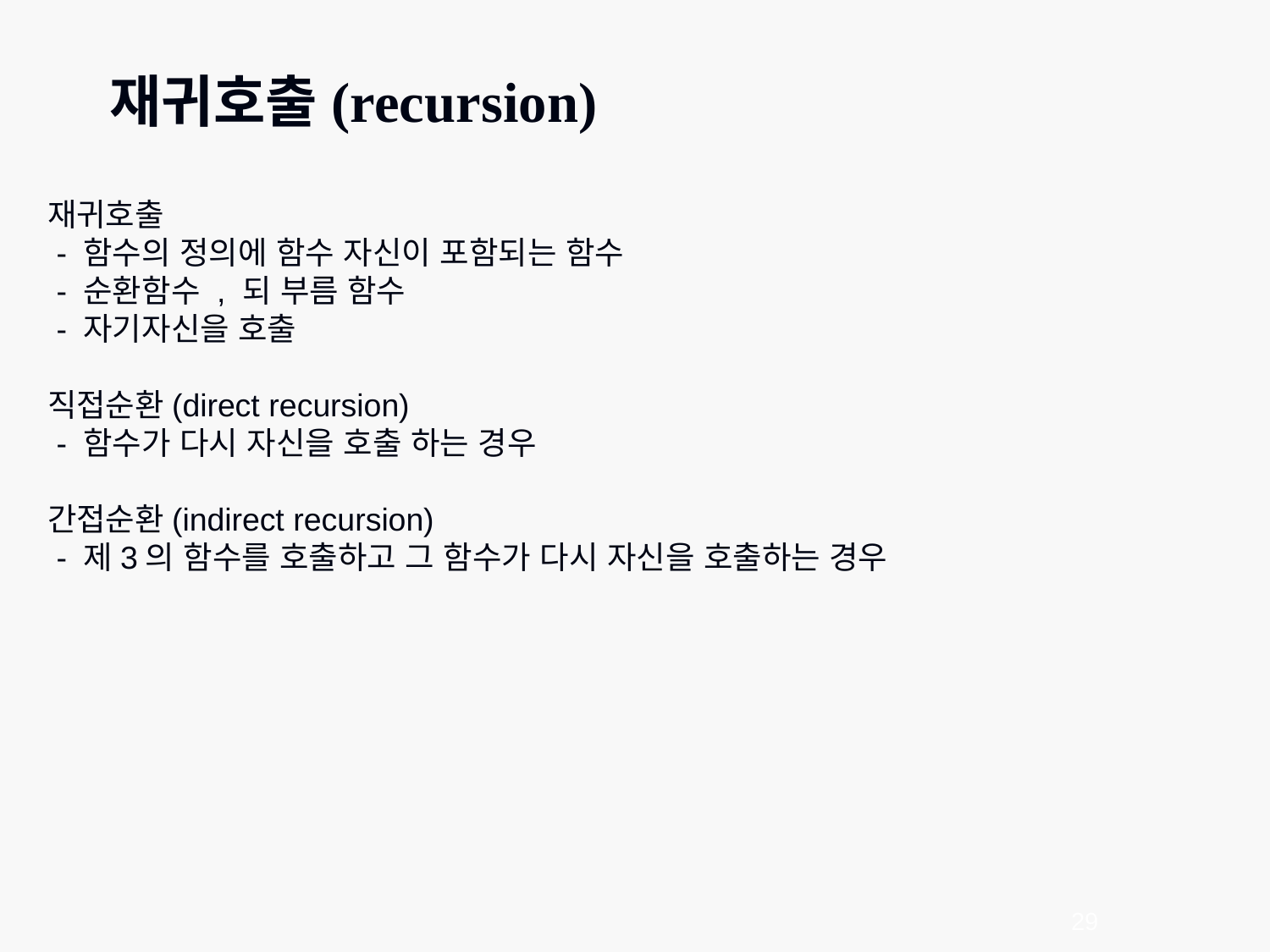

재귀호출(recursion)
재귀호출
 - 함수의 정의에 함수 자신이 포함되는 함수
 - 순환함수 , 되 부름 함수
 - 자기자신을 호출

직접순환(direct recursion)
 - 함수가 다시 자신을 호출 하는 경우

간접순환(indirect recursion)
 - 제3의 함수를 호출하고 그 함수가 다시 자신을 호출하는 경우
29